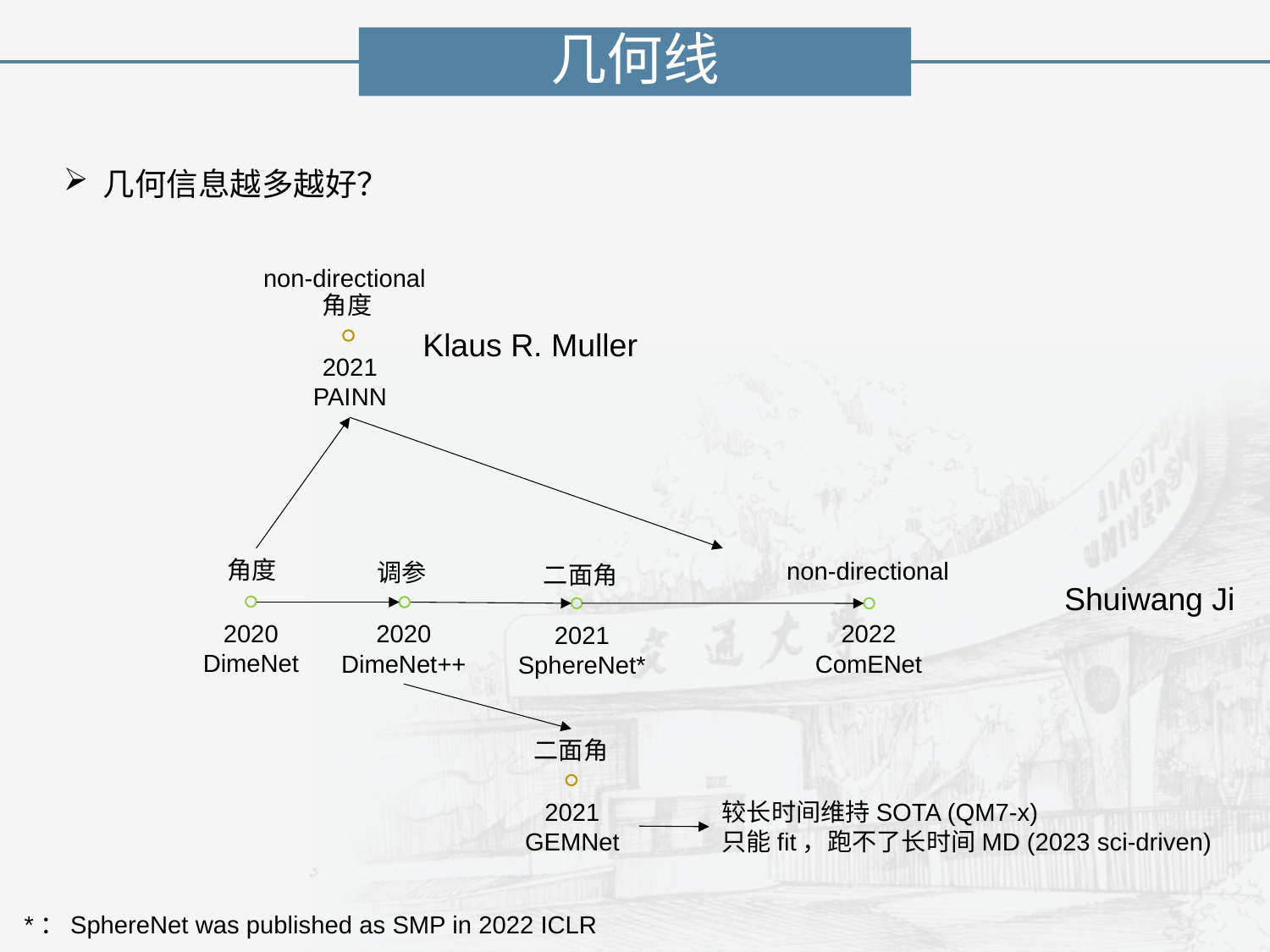

几何线
几何信息越多越好？
non-directional
角度
Klaus R. Muller

2021 PAINN
角度
non-directional
调参
二面角
Shuiwang Ji

2020 DimeNet
2022 ComENet
2020 DimeNet++
2021 SphereNet*
二面角

2021 GEMNet
较长时间维持SOTA (QM7-x)
只能fit，跑不了长时间MD (2023 sci-driven)
*：SphereNet was published as SMP in 2022 ICLR